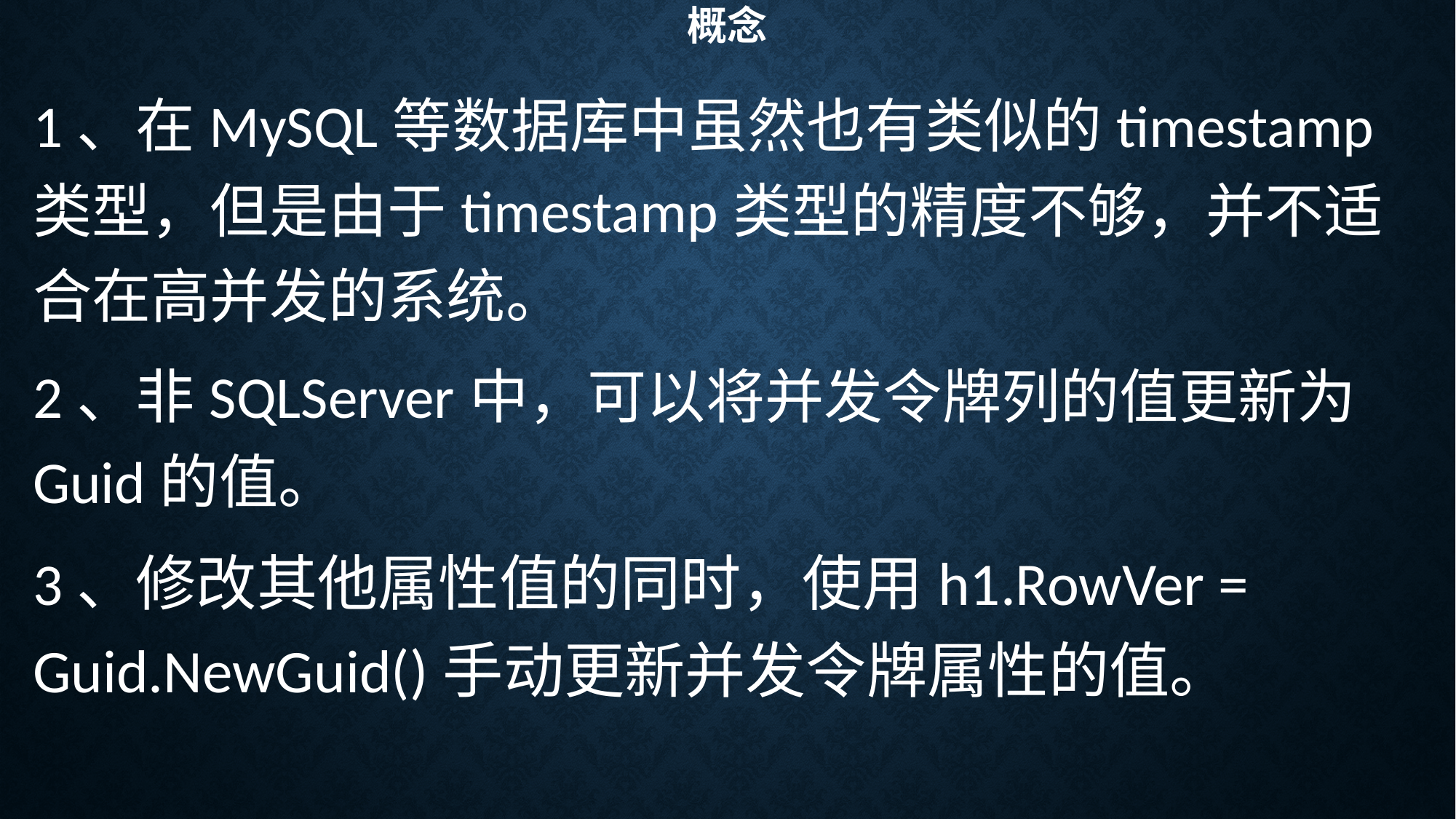

# 概念
1、在MySQL等数据库中虽然也有类似的timestamp类型，但是由于timestamp类型的精度不够，并不适合在高并发的系统。
2、非SQLServer中，可以将并发令牌列的值更新为Guid的值。
3、修改其他属性值的同时，使用h1.RowVer = Guid.NewGuid()手动更新并发令牌属性的值。